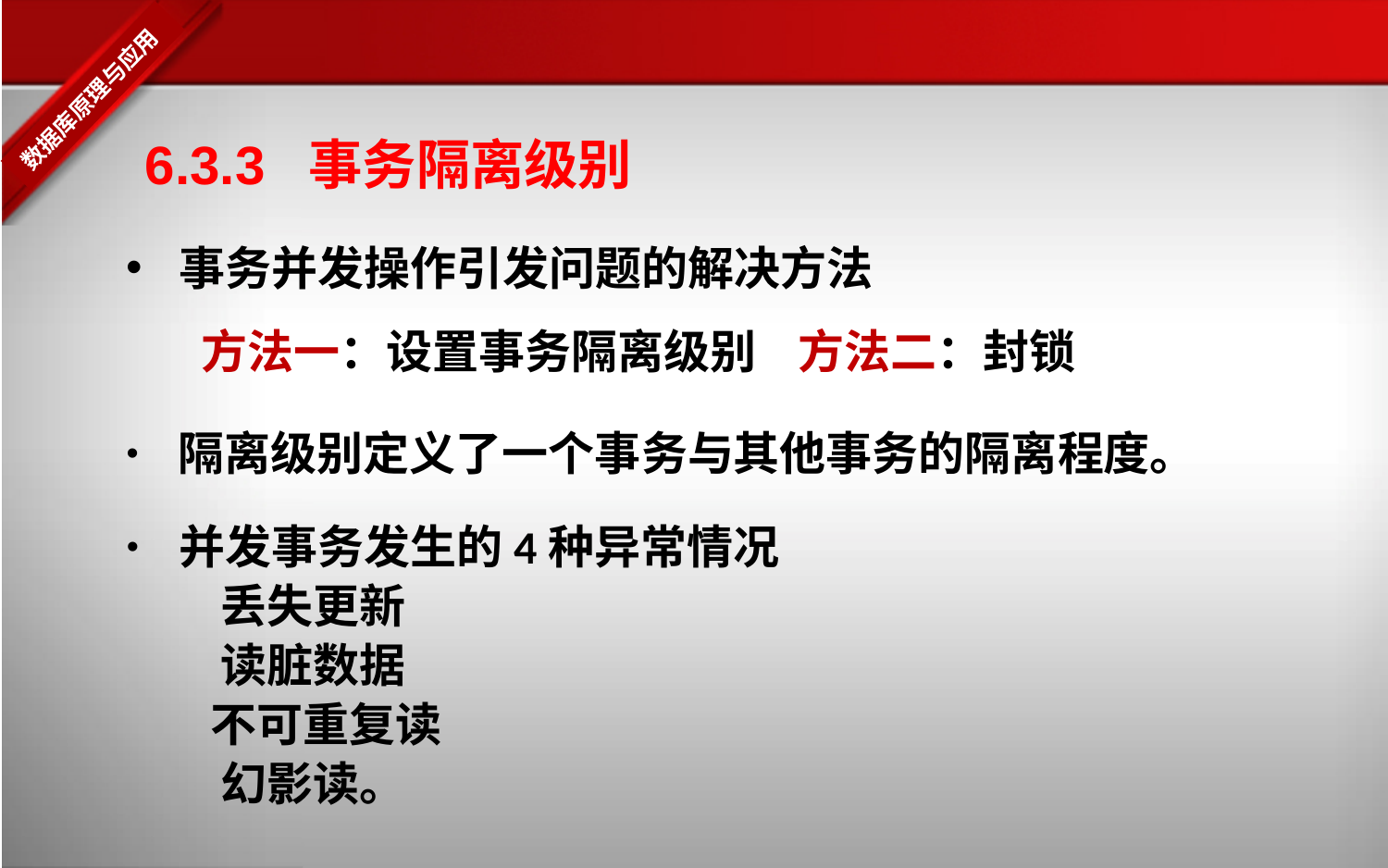

6.3.3  事务隔离级别
事务并发操作引发问题的解决方法
方法一：设置事务隔离级别    方法二：封锁

隔离级别定义了一个事务与其他事务的隔离程度。
并发事务发生的4种异常情况
        丢失更新
        读脏数据
       不可重复读
        幻影读。